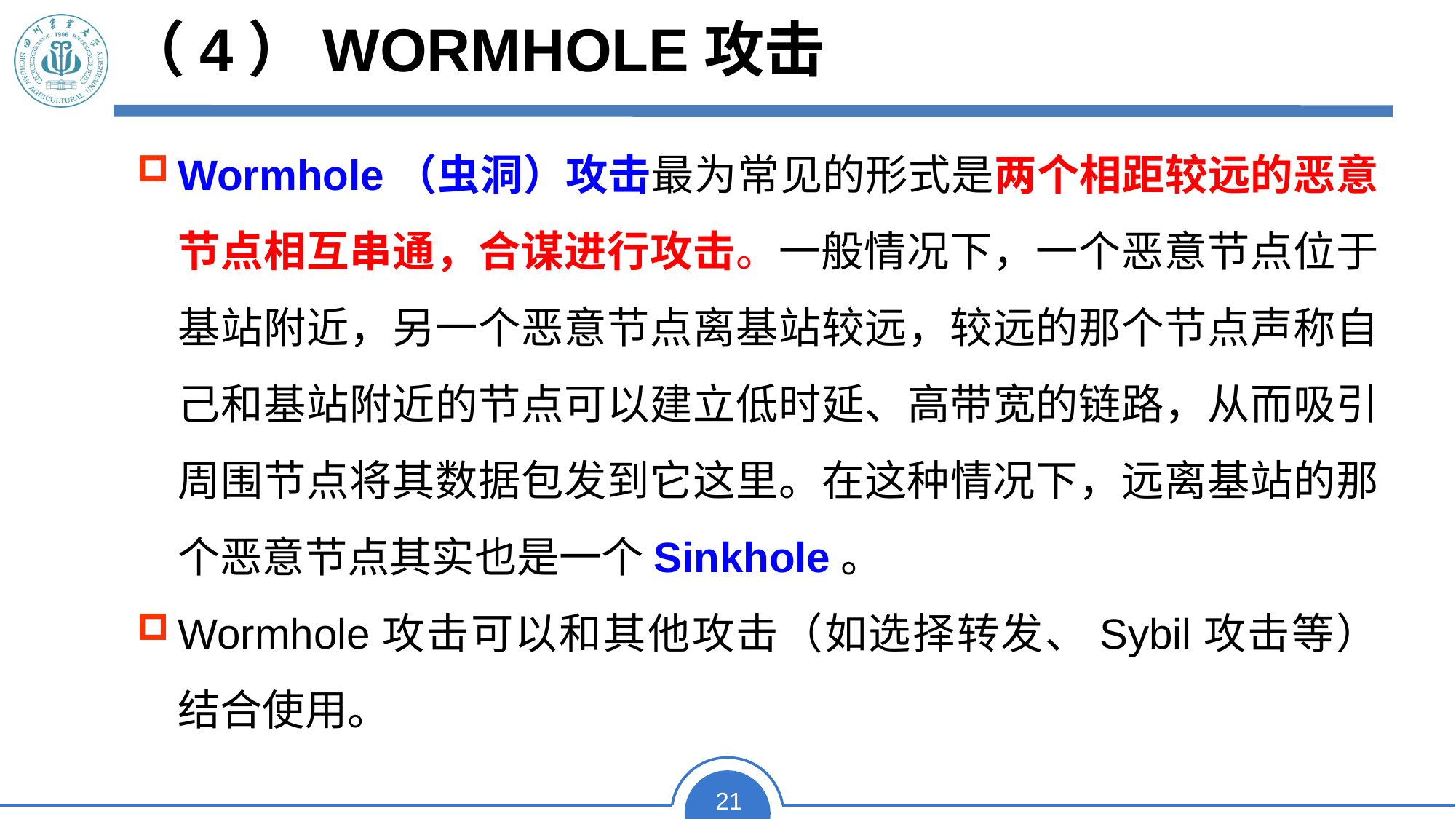

# （4）Wormhole攻击
Wormhole（虫洞）攻击最为常见的形式是两个相距较远的恶意节点相互串通，合谋进行攻击。一般情况下，一个恶意节点位于基站附近，另一个恶意节点离基站较远，较远的那个节点声称自己和基站附近的节点可以建立低时延、高带宽的链路，从而吸引周围节点将其数据包发到它这里。在这种情况下，远离基站的那个恶意节点其实也是一个Sinkhole。
Wormhole攻击可以和其他攻击（如选择转发、Sybil攻击等）结合使用。